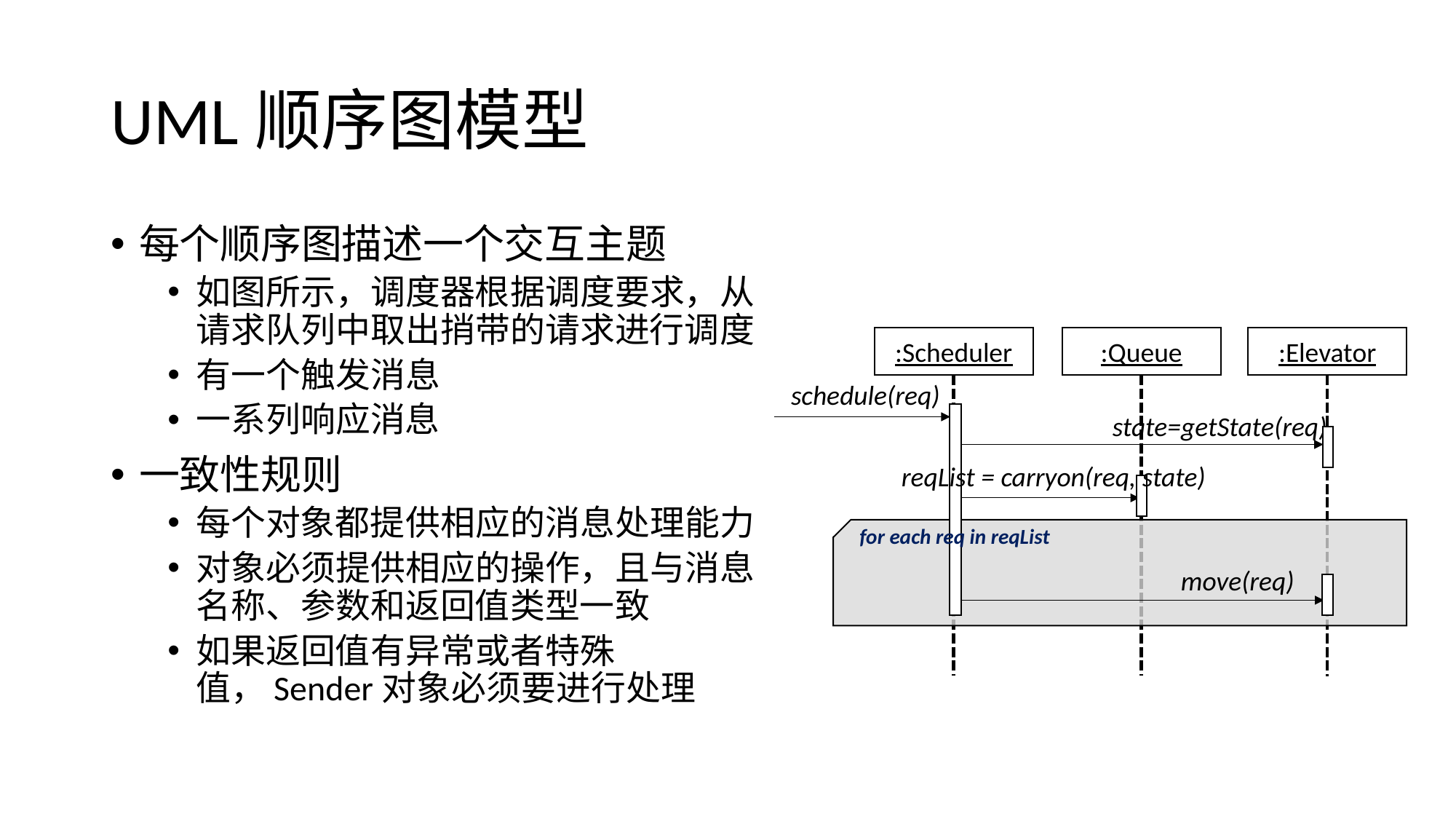

# UML顺序图模型
每个顺序图描述一个交互主题
如图所示，调度器根据调度要求，从请求队列中取出捎带的请求进行调度
有一个触发消息
一系列响应消息
一致性规则
每个对象都提供相应的消息处理能力
对象必须提供相应的操作，且与消息名称、参数和返回值类型一致
如果返回值有异常或者特殊值，Sender对象必须要进行处理
:Scheduler
:Queue
:Elevator
schedule(req)

state=getState(req)

reqList = carryon(req, state)

for each req in reqList

move(req)

31